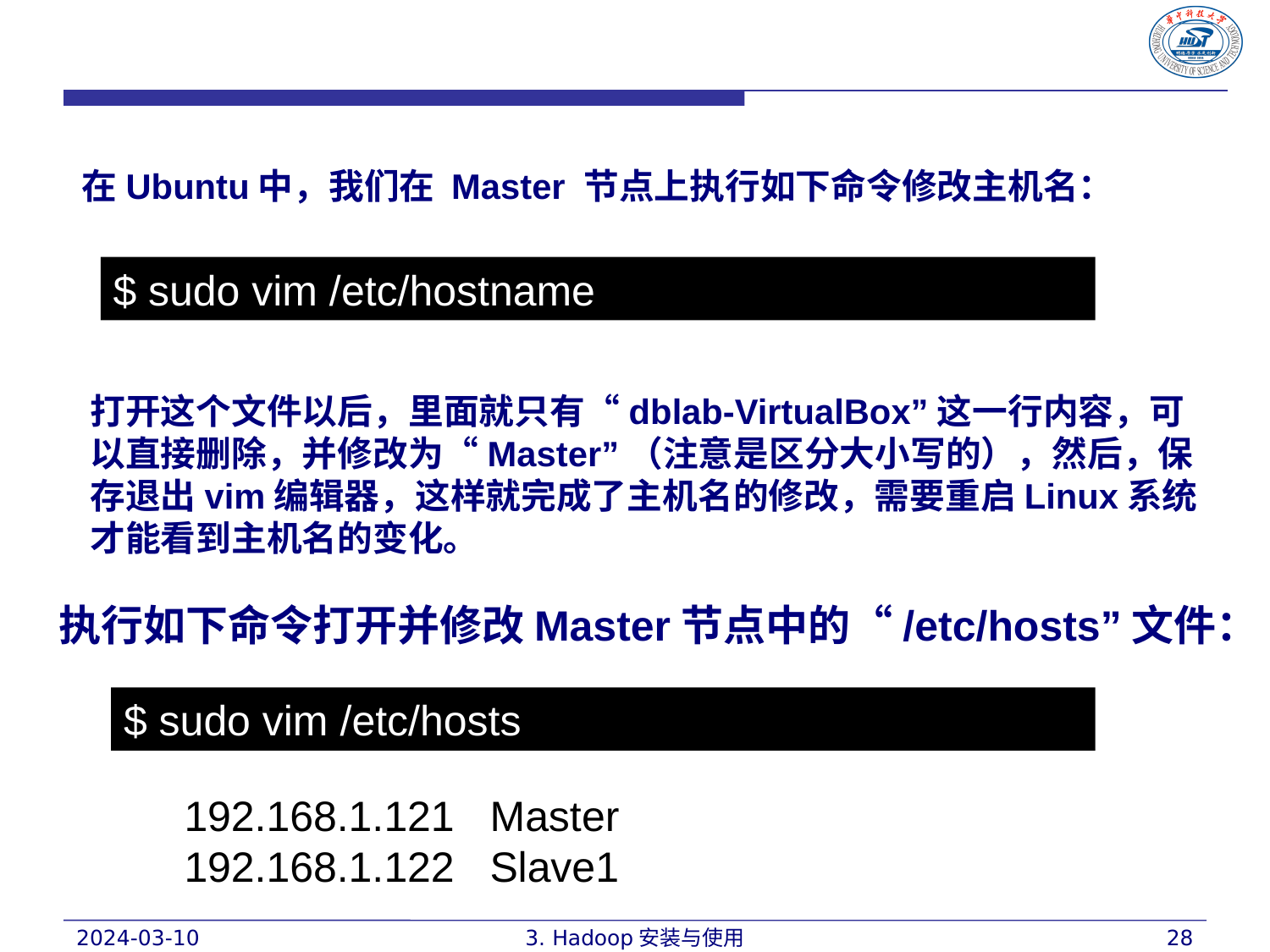

在Ubuntu中，我们在 Master 节点上执行如下命令修改主机名：
$ sudo vim /etc/hostname
打开这个文件以后，里面就只有“dblab-VirtualBox”这一行内容，可以直接删除，并修改为“Master”（注意是区分大小写的），然后，保存退出vim编辑器，这样就完成了主机名的修改，需要重启Linux系统才能看到主机名的变化。
执行如下命令打开并修改Master节点中的“/etc/hosts”文件：
$ sudo vim /etc/hosts
192.168.1.121   Master
192.168.1.122   Slave1
2024-03-10
3. Hadoop安装与使用
28